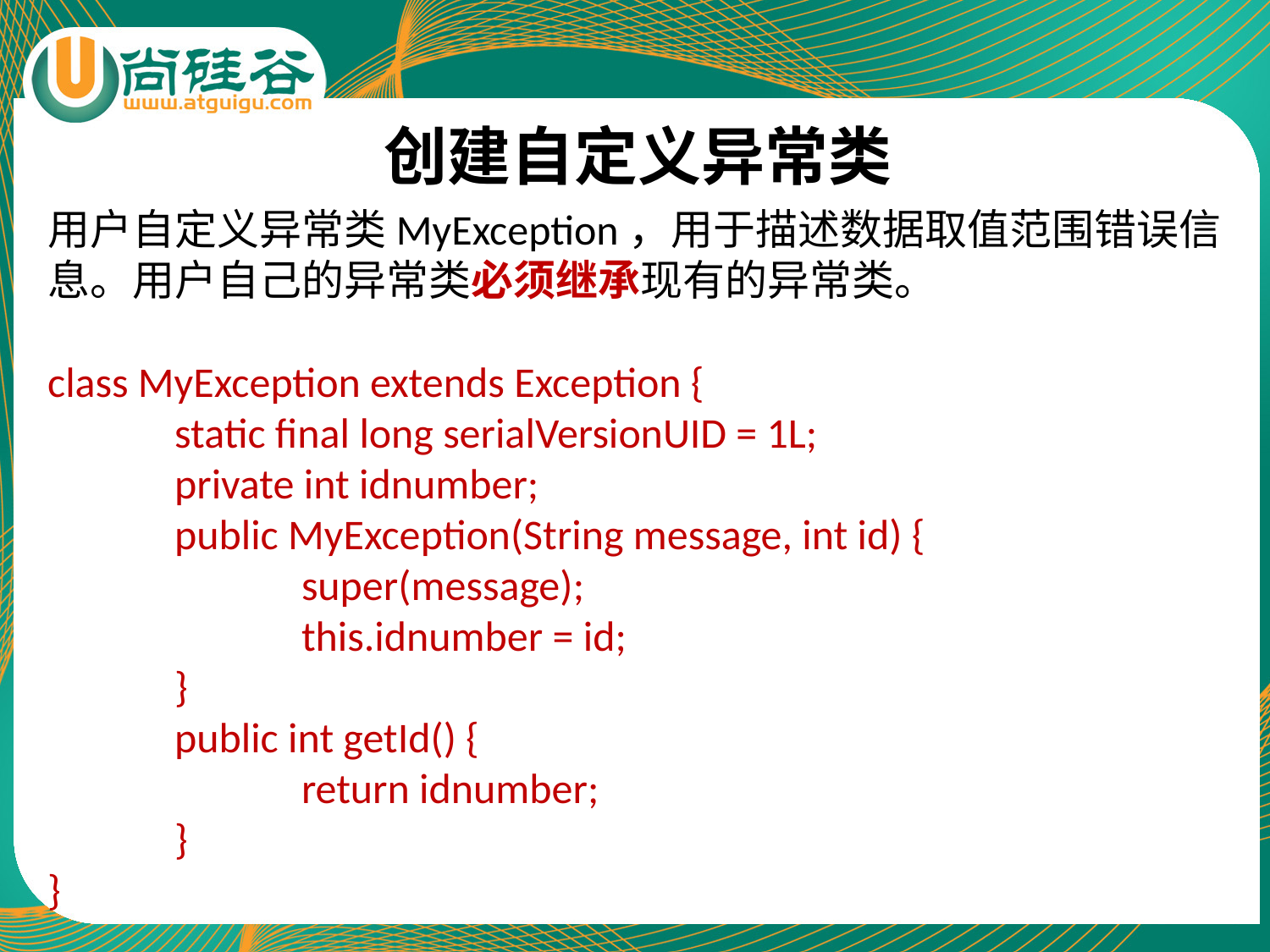

创建自定义异常类
用户自定义异常类MyException，用于描述数据取值范围错误信息。用户自己的异常类必须继承现有的异常类。

class MyException extends Exception {
   	static final long serialVersionUID = 1L;
	private int idnumber;
 	public MyException(String message, int id) {
		super(message);
		this.idnumber = id;
 	}
	public int getId() {
		return idnumber;
 	}
}